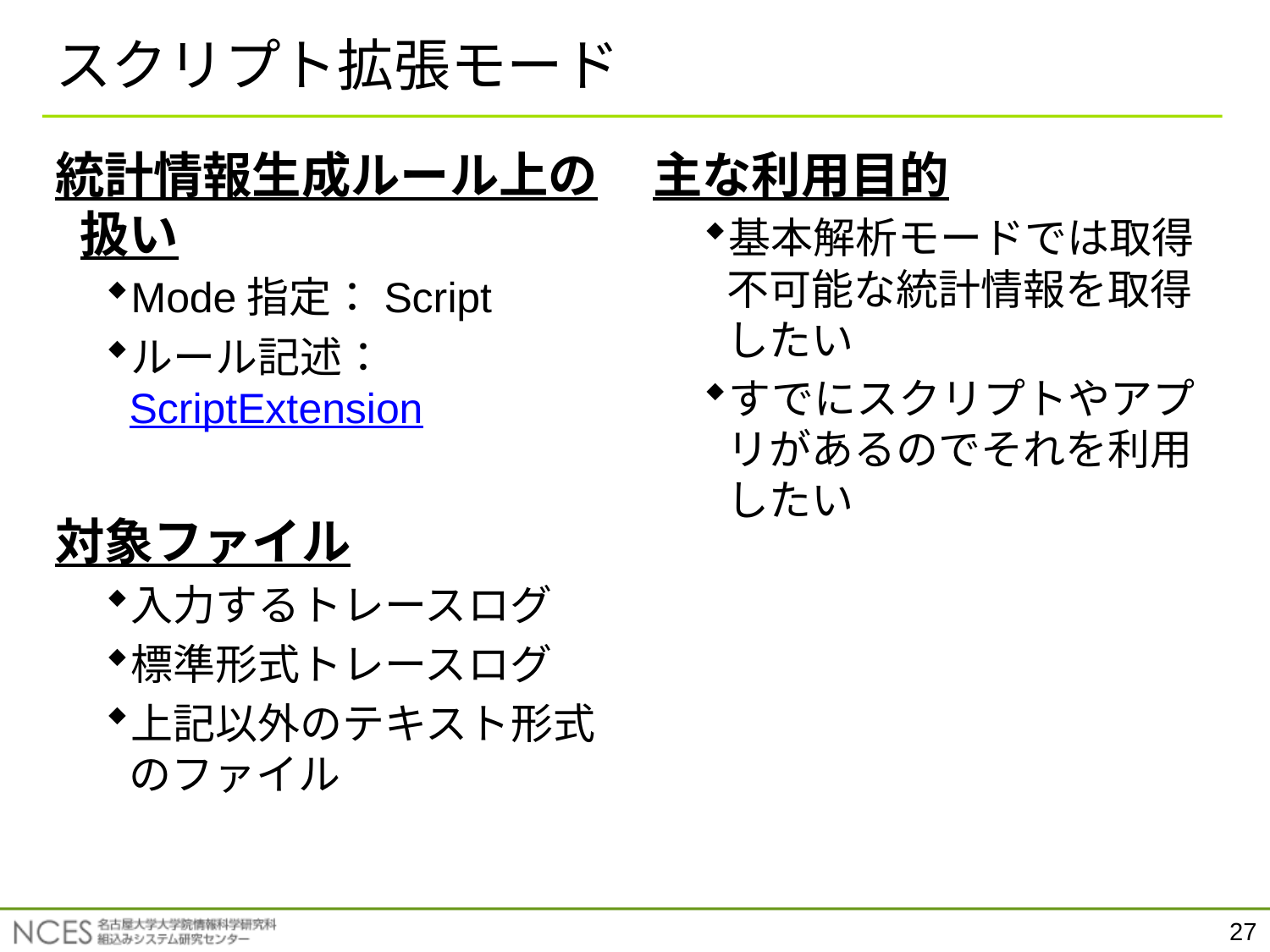

# スクリプト拡張モード
統計情報生成ルール上の扱い
Mode指定：Script
ルール記述：ScriptExtension

対象ファイル
入力するトレースログ
標準形式トレースログ
上記以外のテキスト形式のファイル
主な利用目的
基本解析モードでは取得不可能な統計情報を取得したい
すでにスクリプトやアプリがあるのでそれを利用したい

27